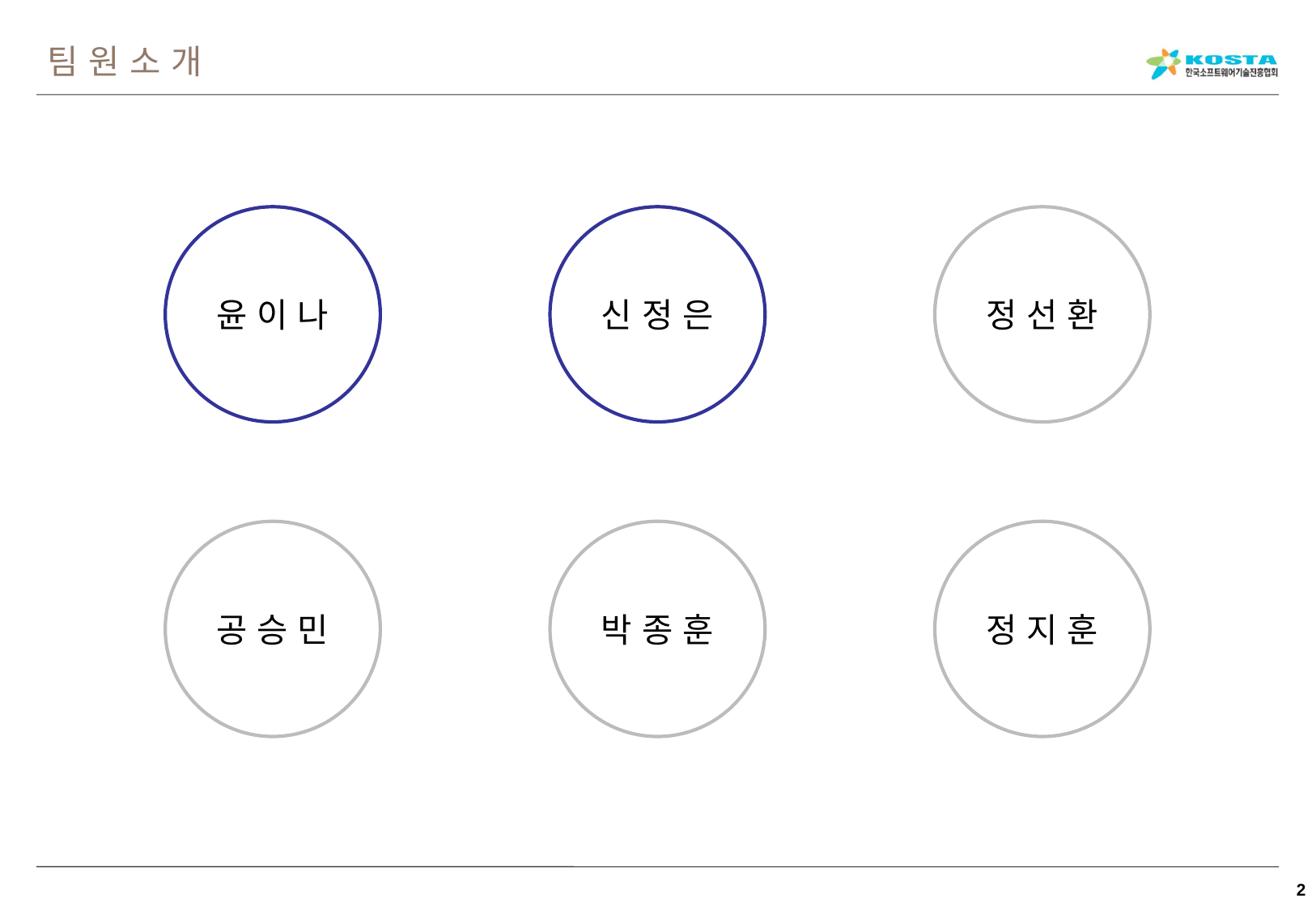

팀원소개
윤 이 나
신 정 은
정 선 환
공 승 민
박 종 훈
정 지 훈